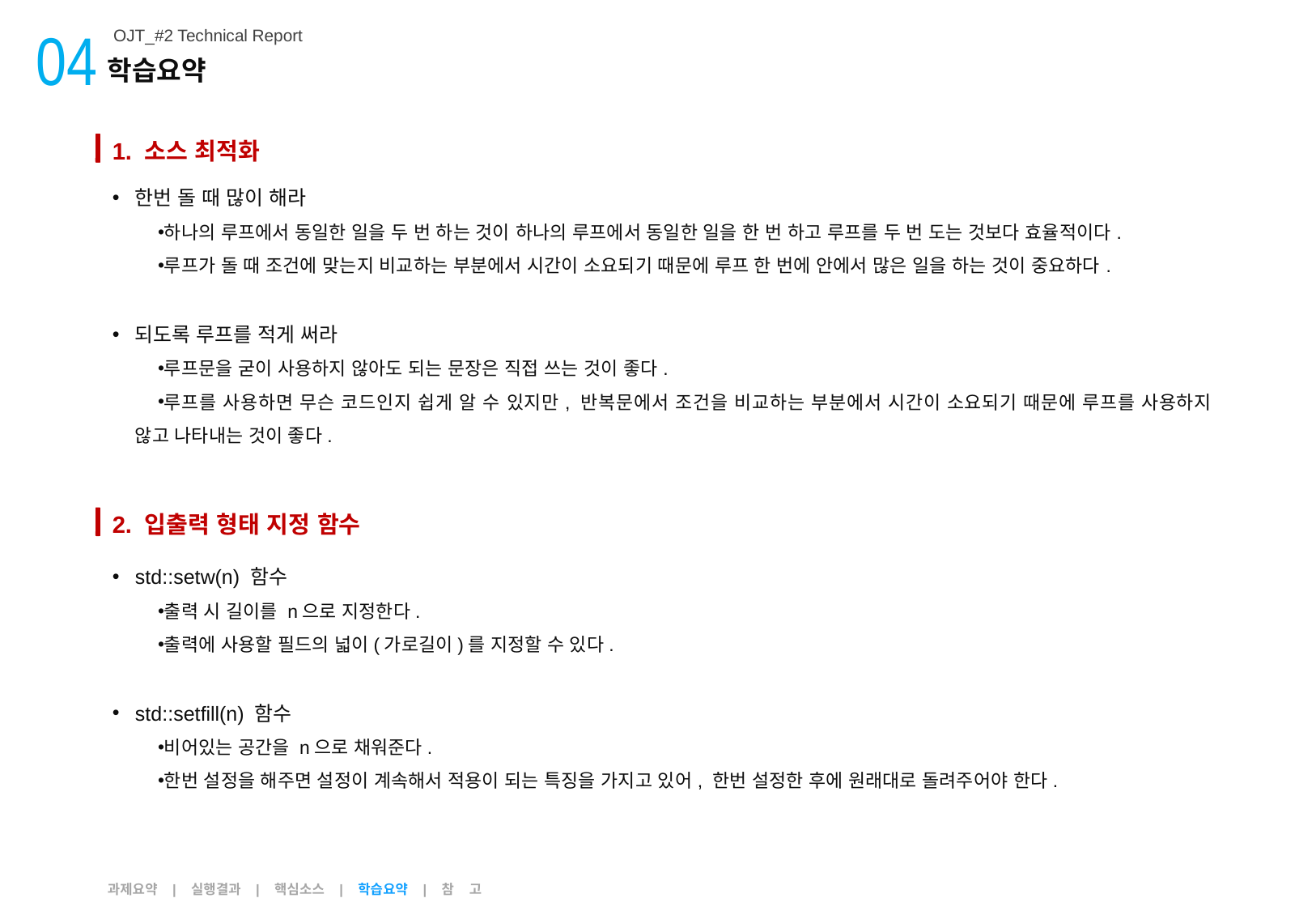

04
OJT_#2 Technical Report
학습요약

1. 소스 최적화

한번 돌 때 많이 해라
하나의 루프에서 동일한 일을 두 번 하는 것이 하나의 루프에서 동일한 일을 한 번 하고 루프를 두 번 도는 것보다 효율적이다.
루프가 돌 때 조건에 맞는지 비교하는 부분에서 시간이 소요되기 때문에 루프 한 번에 안에서 많은 일을 하는 것이 중요하다.

되도록 루프를 적게 써라
루프문을 굳이 사용하지 않아도 되는 문장은 직접 쓰는 것이 좋다.
루프를 사용하면 무슨 코드인지 쉽게 알 수 있지만, 반복문에서 조건을 비교하는 부분에서 시간이 소요되기 때문에 루프를 사용하지 않고 나타내는 것이 좋다.

2. 입출력 형태 지정 함수
std::setw(n) 함수
출력 시 길이를 n으로 지정한다.
출력에 사용할 필드의 넓이(가로길이)를 지정할 수 있다.

std::setfill(n) 함수
비어있는 공간을 n으로 채워준다.
한번 설정을 해주면 설정이 계속해서 적용이 되는 특징을 가지고 있어, 한번 설정한 후에 원래대로 돌려주어야 한다.
과제요약   |   실행결과   |   핵심소스   |   학습요약   |   참    고